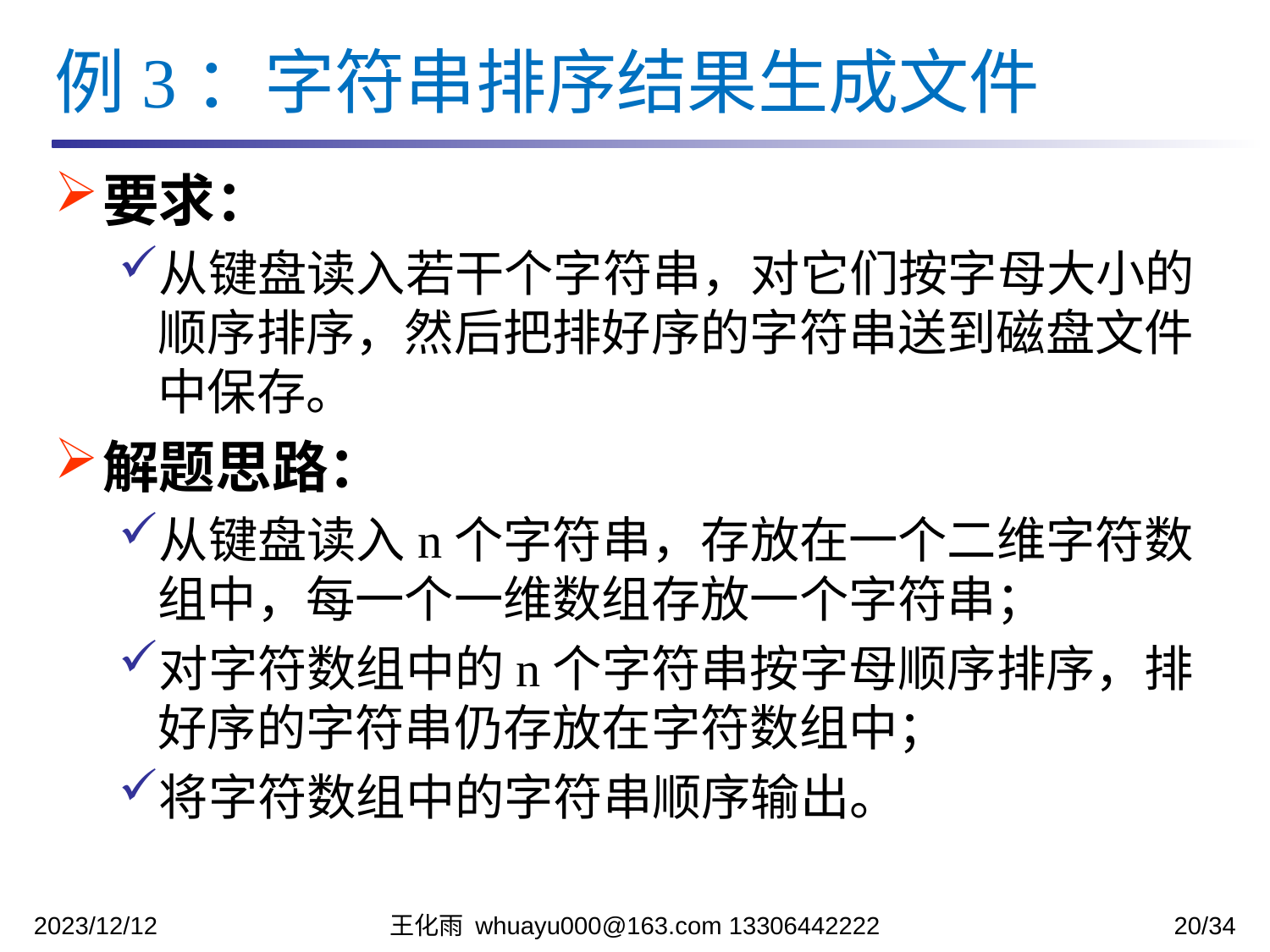

例3：字符串排序结果生成文件
要求：
从键盘读入若干个字符串，对它们按字母大小的顺序排序，然后把排好序的字符串送到磁盘文件中保存。
解题思路：
从键盘读入n个字符串，存放在一个二维字符数组中，每一个一维数组存放一个字符串；
对字符数组中的n个字符串按字母顺序排序，排好序的字符串仍存放在字符数组中；
将字符数组中的字符串顺序输出。
2023/12/12
王化雨 whuayu000@163.com 13306442222
20/34